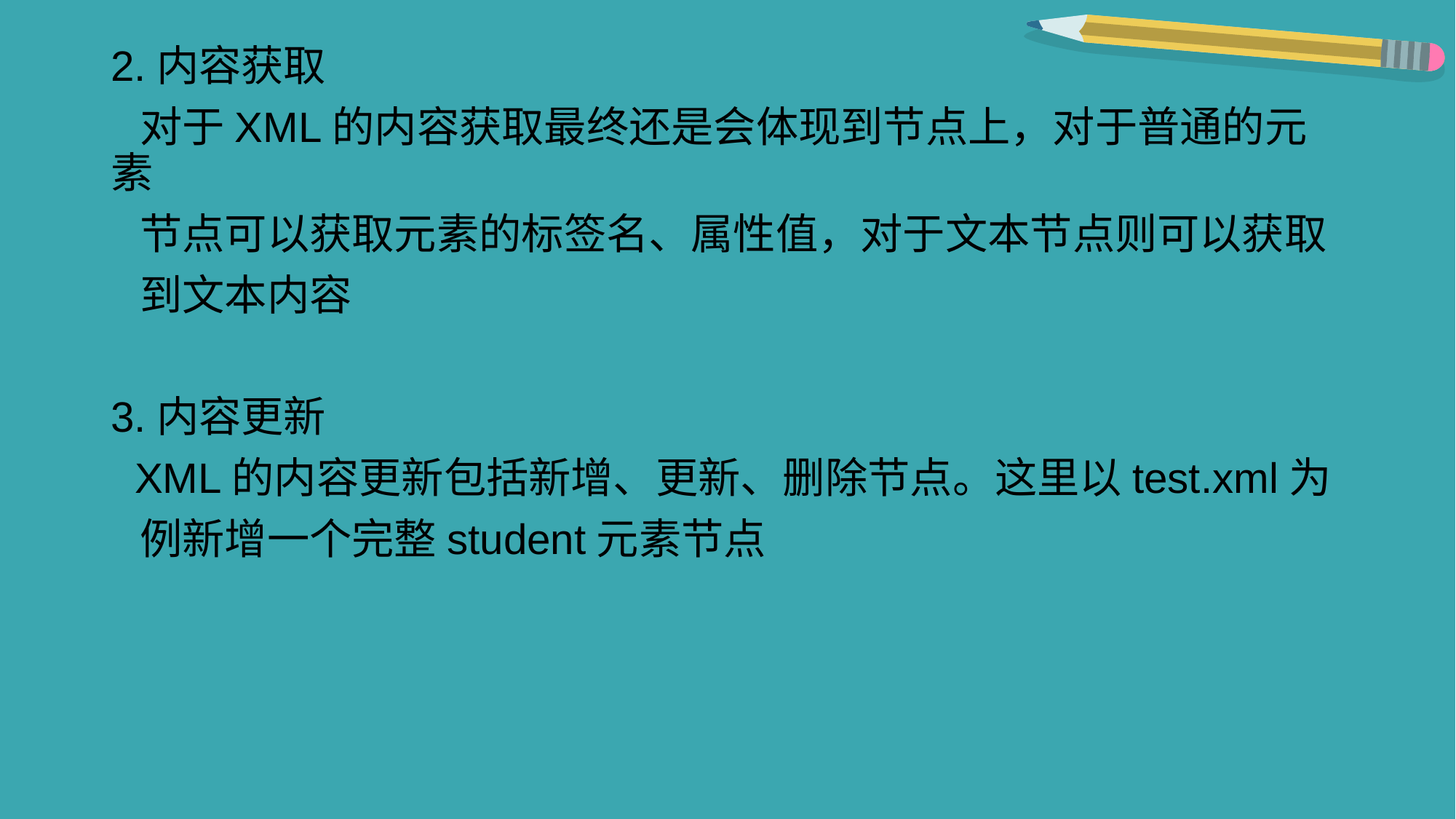

2.内容获取
  对于XML的内容获取最终还是会体现到节点上，对于普通的元素
  节点可以获取元素的标签名、属性值，对于文本节点则可以获取
  到文本内容

3.内容更新
  XML的内容更新包括新增、更新、删除节点。这里以test.xml为
  例新增一个完整student元素节点